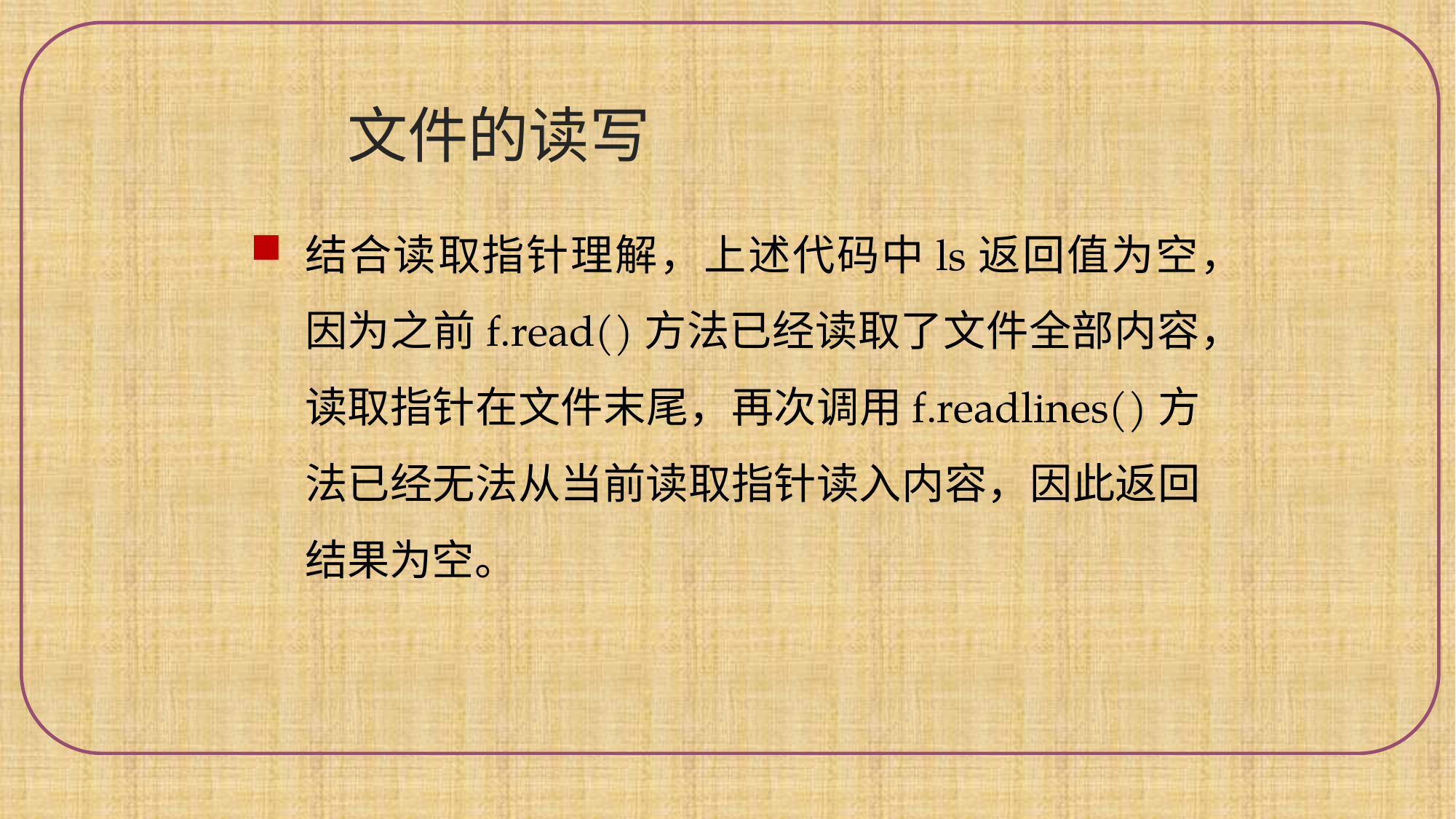

文件的读写
结合读取指针理解，上述代码中ls返回值为空，因为之前f.read()方法已经读取了文件全部内容，读取指针在文件末尾，再次调用f.readlines()方法已经无法从当前读取指针读入内容，因此返回结果为空。